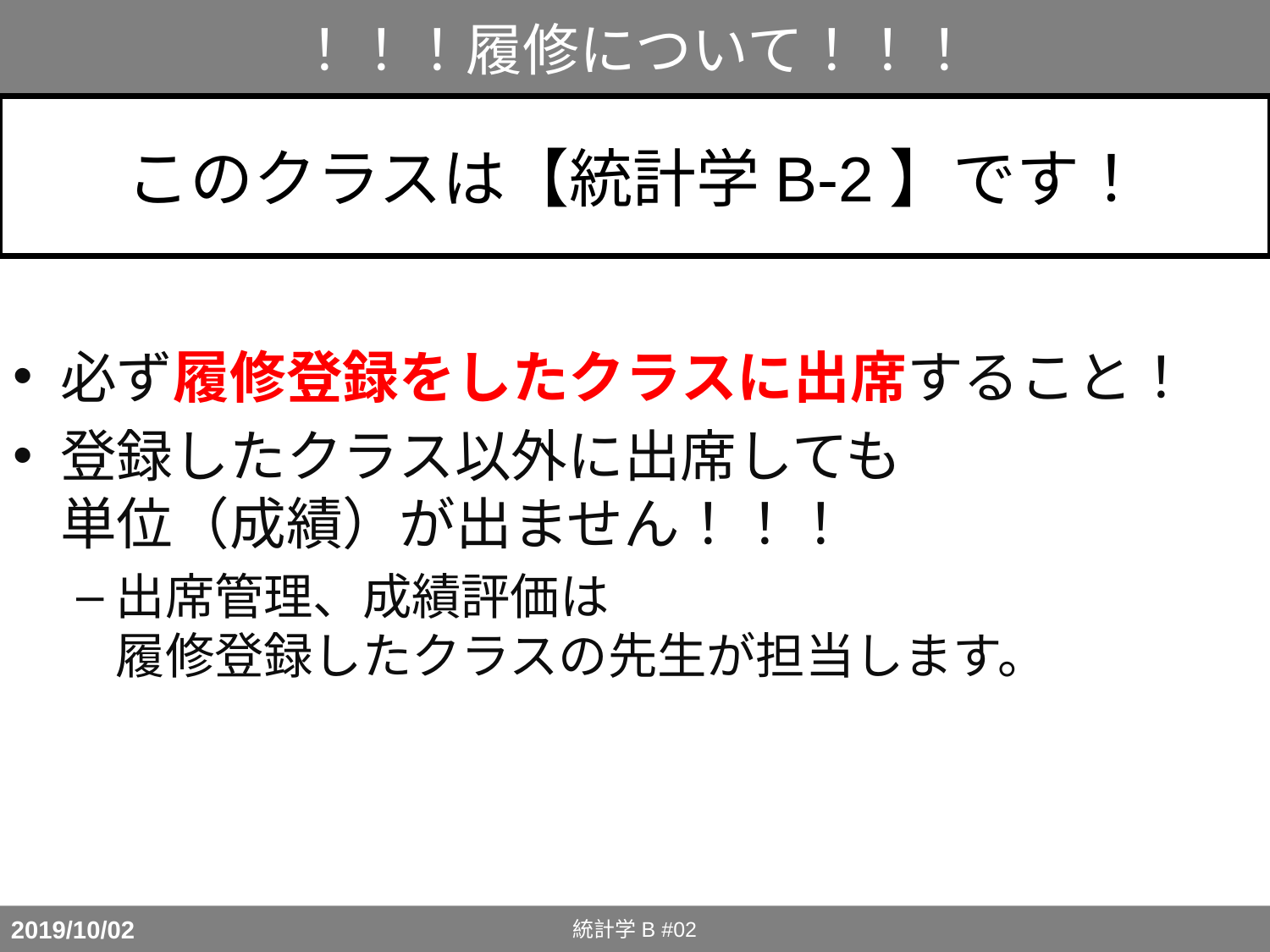

# ！！！履修について！！！
このクラスは【統計学B-2】です！

必ず履修登録をしたクラスに出席すること！
登録したクラス以外に出席しても
単位（成績）が出ません！！！
出席管理、成績評価は
履修登録したクラスの先生が担当します。
統計学B #02
2019/10/02